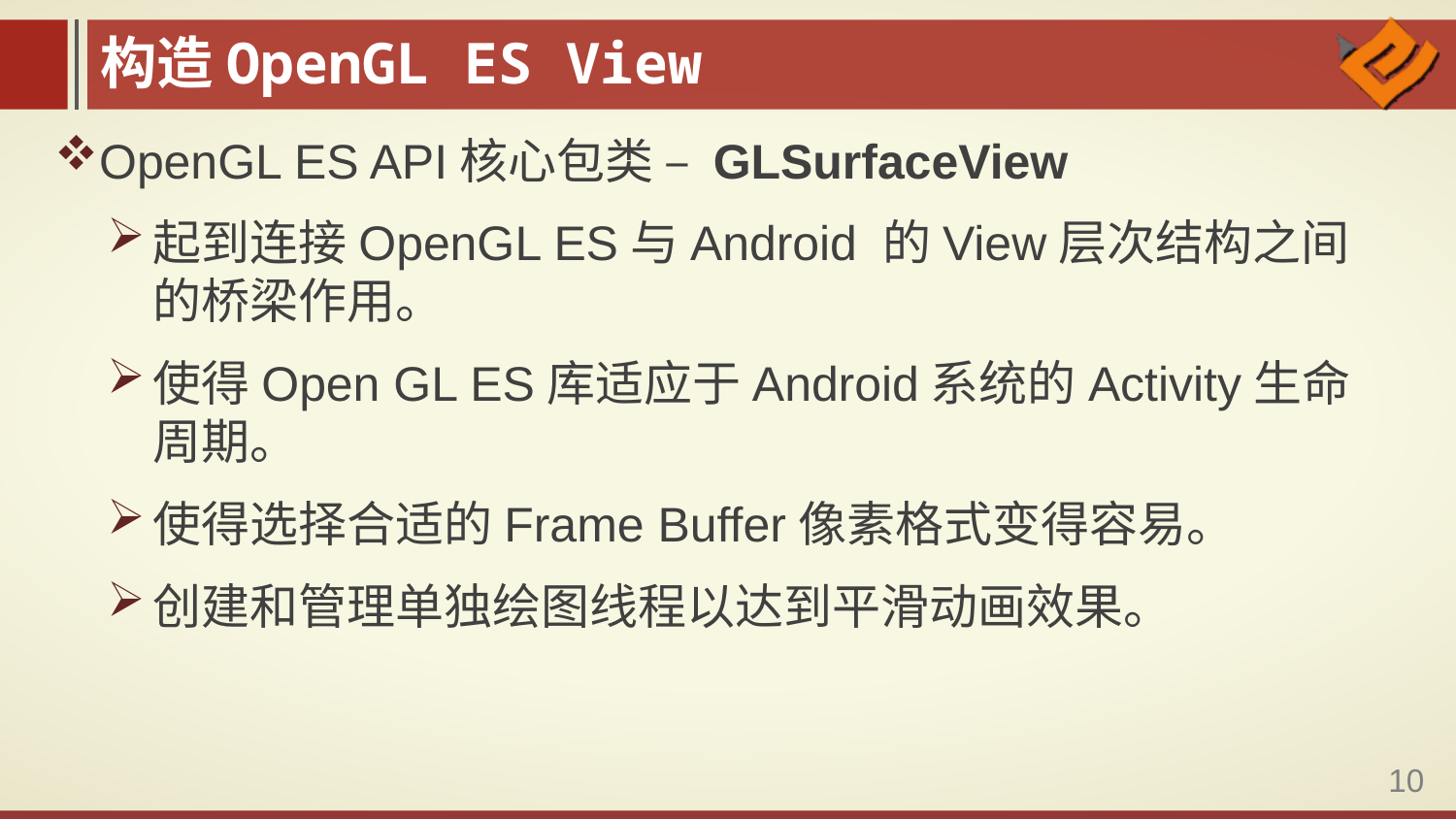

构造OpenGL ES View
OpenGL ES API核心包类 – GLSurfaceView
起到连接OpenGL ES与Android 的View层次结构之间的桥梁作用。
使得Open GL ES库适应于Android系统的Activity生命周期。
使得选择合适的Frame Buffer像素格式变得容易。
创建和管理单独绘图线程以达到平滑动画效果。